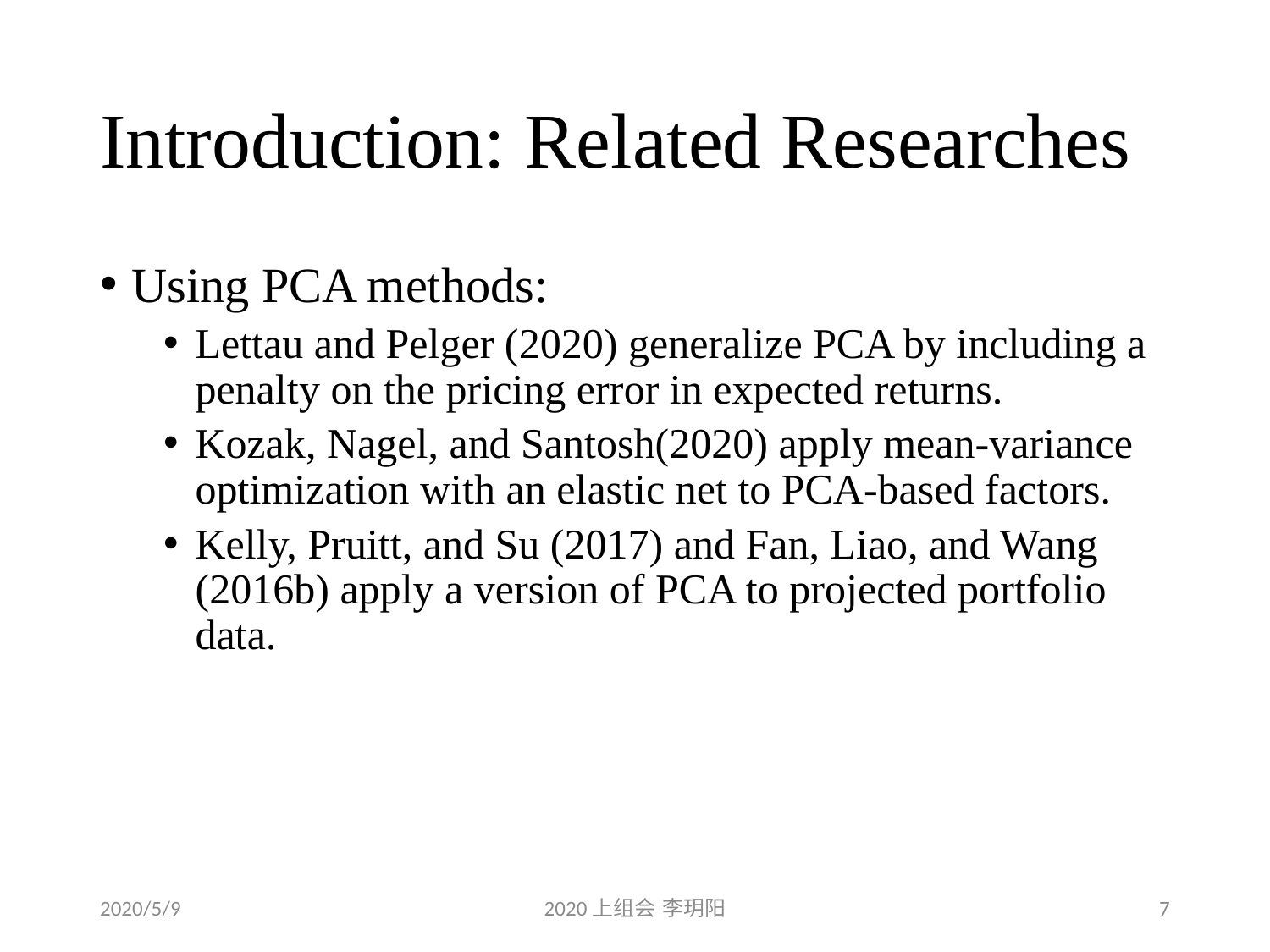

# Introduction: Related Researches
Using PCA methods:
Lettau and Pelger (2020) generalize PCA by including a penalty on the pricing error in expected returns.
Kozak, Nagel, and Santosh(2020) apply mean-variance optimization with an elastic net to PCA-based factors.
Kelly, Pruitt, and Su (2017) and Fan, Liao, and Wang (2016b) apply a version of PCA to projected portfolio data.
2020/5/9
2020上组会 李玥阳
7